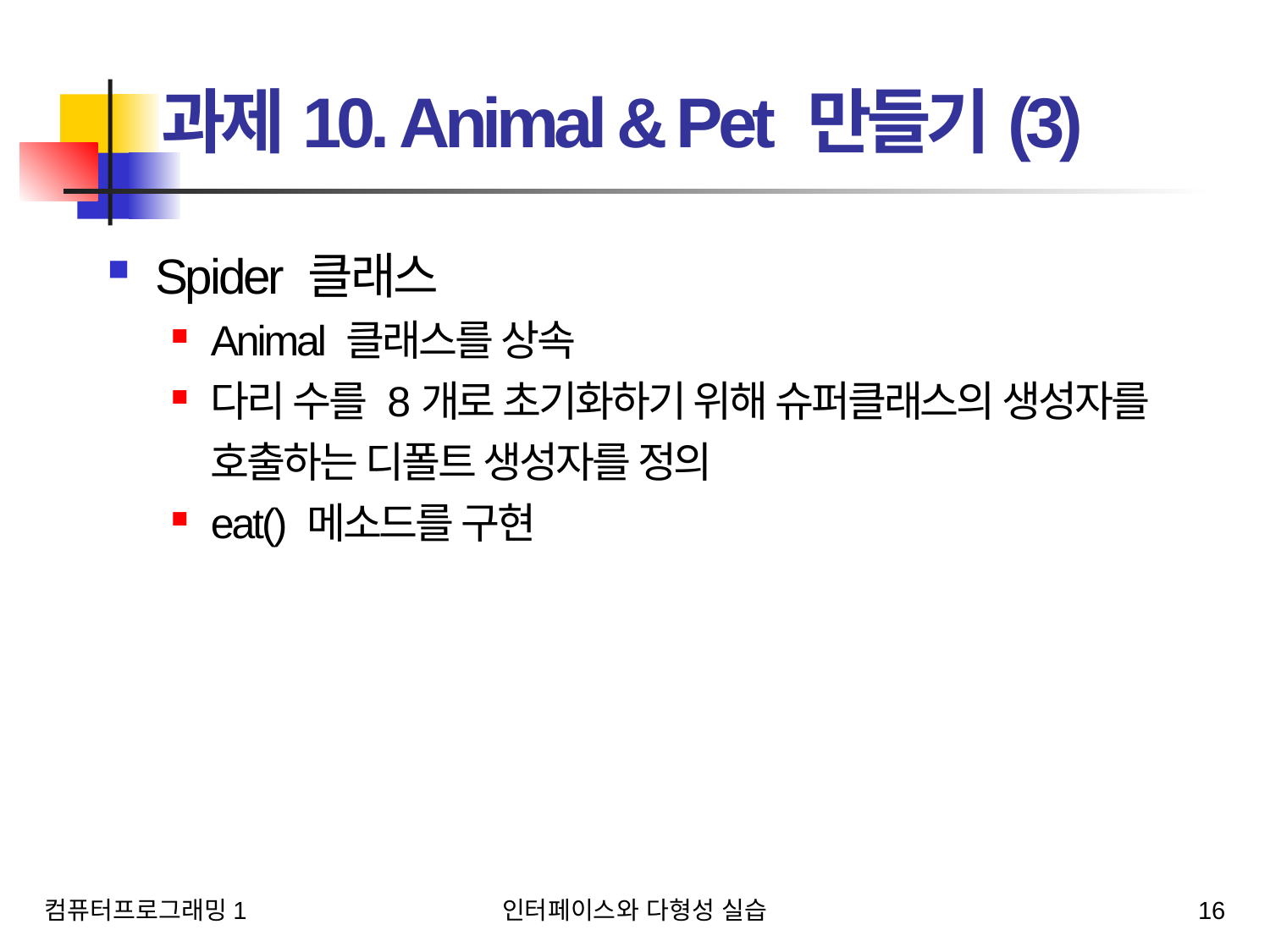

# 과제10. Animal & Pet 만들기(3)
Spider 클래스
Animal 클래스를 상속
다리 수를 8개로 초기화하기 위해 슈퍼클래스의 생성자를 호출하는 디폴트 생성자를 정의
eat() 메소드를 구현
컴퓨터프로그래밍1
인터페이스와 다형성 실습
16